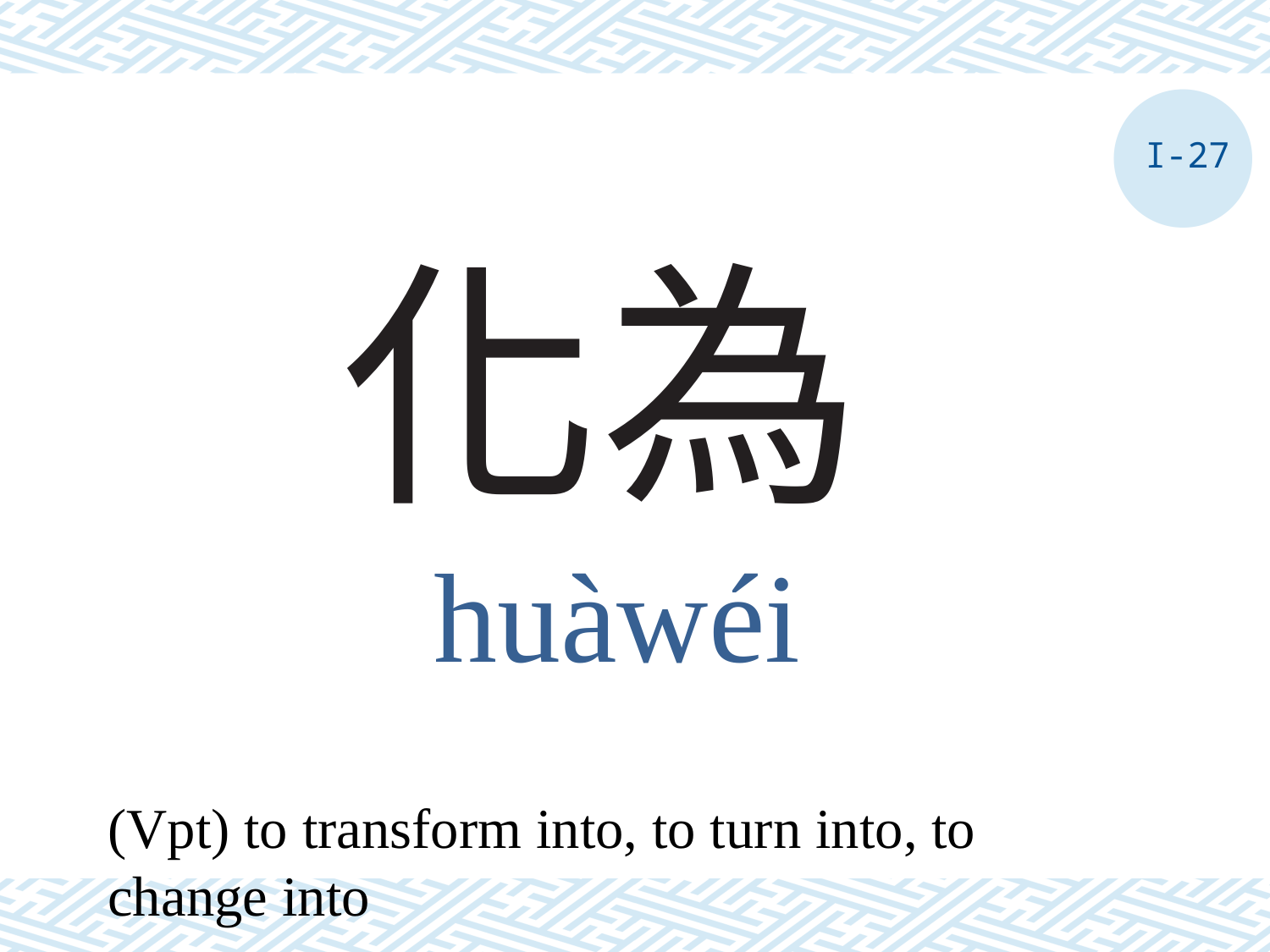

I-27

# 化為
huàwéi
(Vpt) to transform into, to turn into, to change into